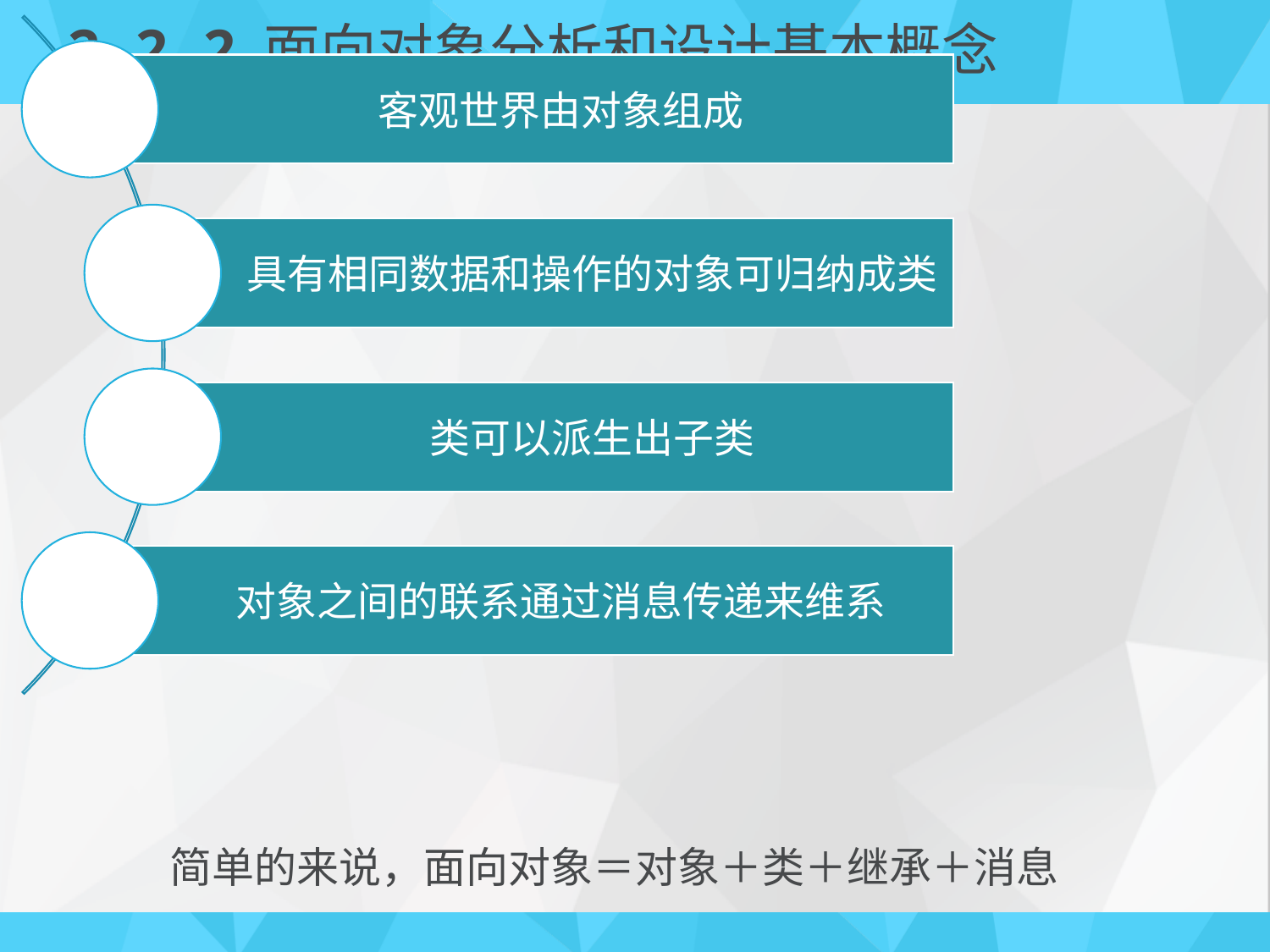

# 2.2.2 面向对象分析和设计基本概念
客观世界由对象组成
具有相同数据和操作的对象可归纳成类
类可以派生出子类
对象之间的联系通过消息传递来维系
简单的来说，面向对象＝对象＋类＋继承＋消息